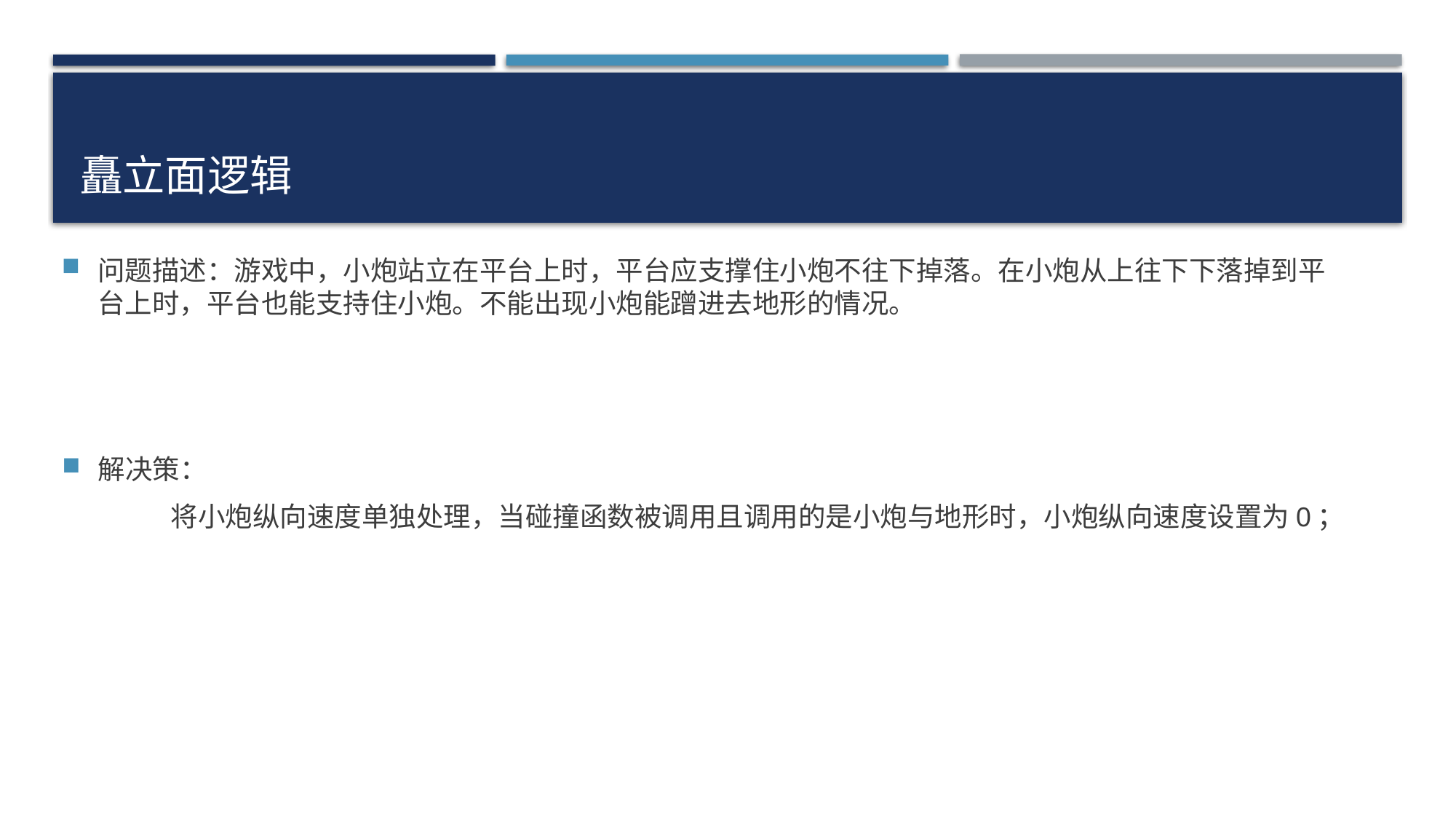

# 矗立面逻辑
问题描述：游戏中，小炮站立在平台上时，平台应支撑住小炮不往下掉落。在小炮从上往下下落掉到平台上时，平台也能支持住小炮。不能出现小炮能蹭进去地形的情况。
解决策：
	将小炮纵向速度单独处理，当碰撞函数被调用且调用的是小炮与地形时，小炮纵向速度设置为0；